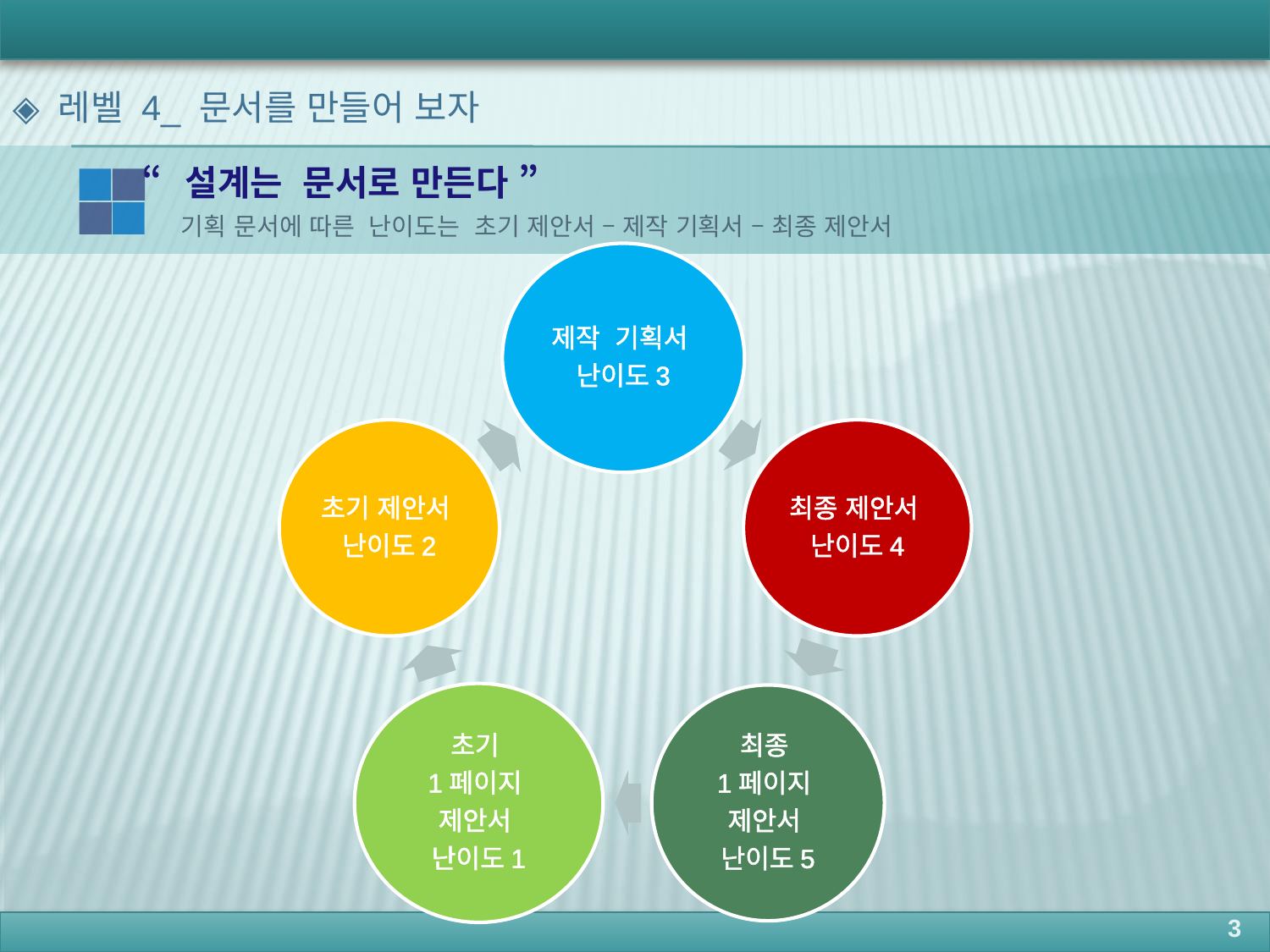

◈ 레벨 4_ 문서를 만들어 보자

“설계는  문서로 만든다 ”

기획 문서에 따른  난이도는  초기 제안서 – 제작 기획서 – 최종 제안서
제작  기획서
난이도3

최종 제안서
난이도4

최종
1페이지
제안서
난이도5

초기
1페이지
제안서
난이도1

초기 제안서
난이도2

3